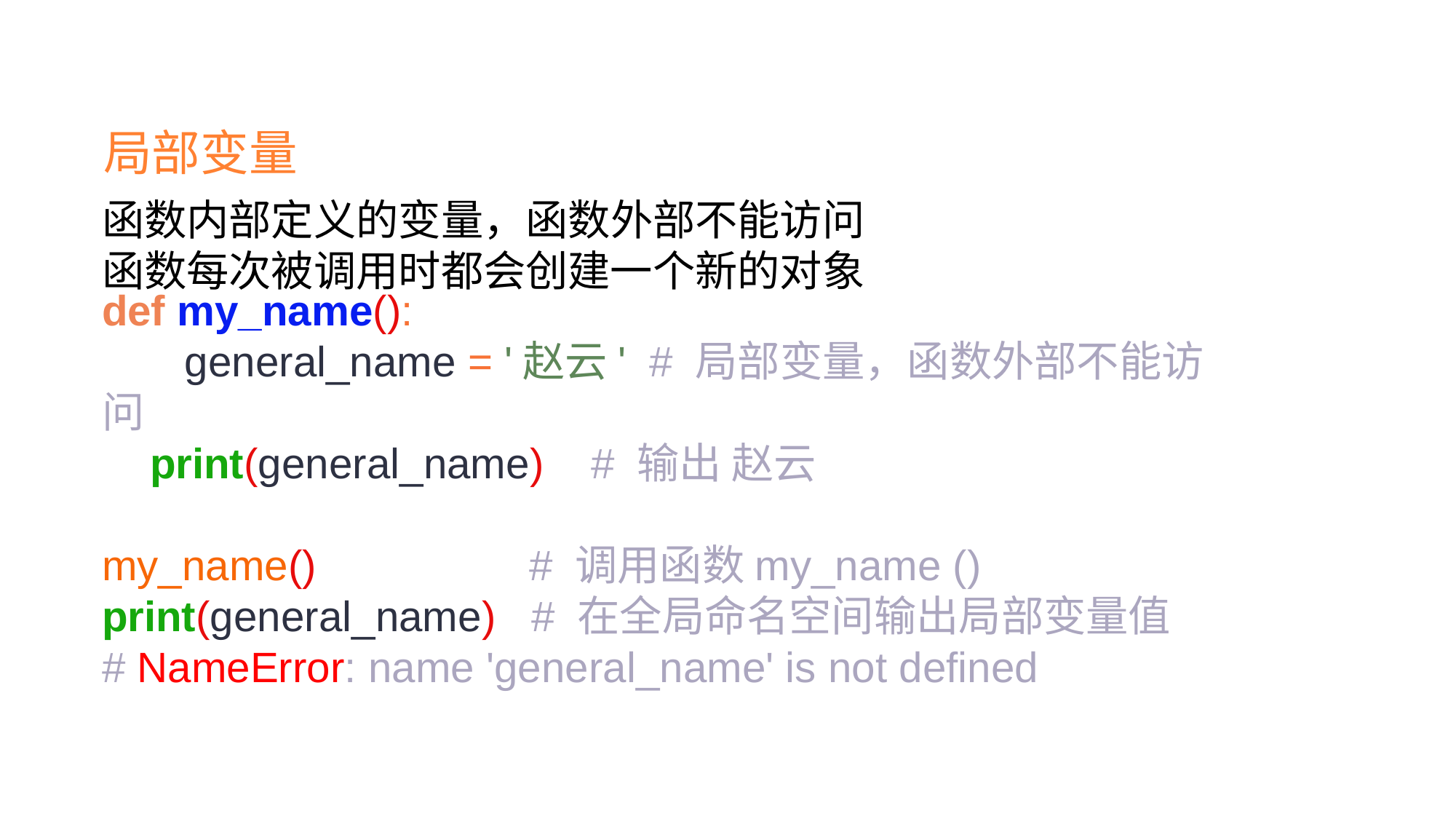

局部变量
函数内部定义的变量，函数外部不能访问
函数每次被调用时都会创建一个新的对象
def my_name():
       general_name = '赵云'  # 局部变量，函数外部不能访问
    print(general_name)    # 输出 赵云
my_name()                  # 调用函数my_name ()
print(general_name)   # 在全局命名空间输出局部变量值
# NameError: name 'general_name' is not defined